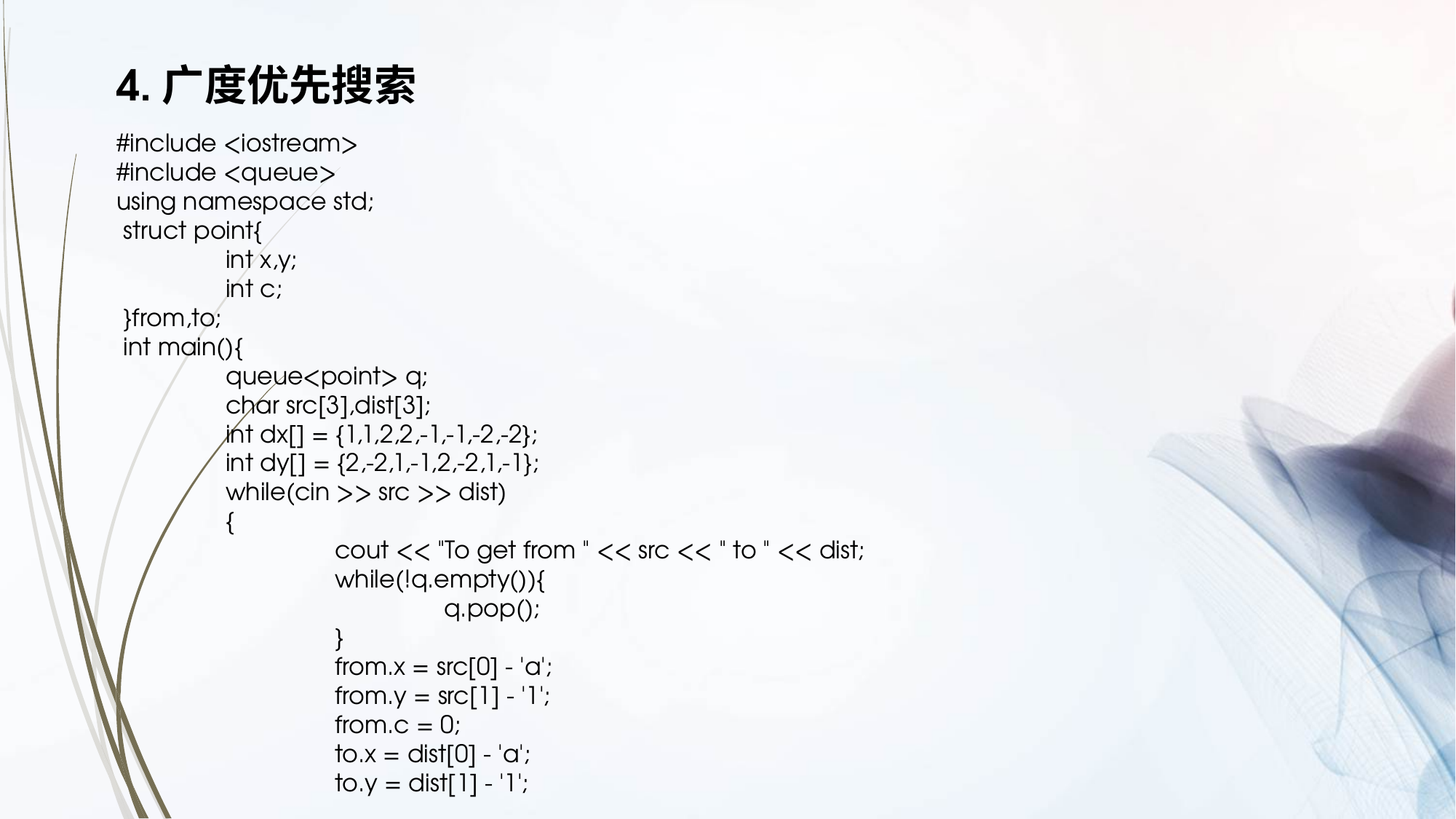

4.广度优先搜索

#include <iostream>
#include <queue>
using namespace std;
 struct point{
 	int x,y;
 	int c;
 }from,to;
 int main(){
 	queue<point> q;
 	char src[3],dist[3];
 	int dx[] = {1,1,2,2,-1,-1,-2,-2};
 	int dy[] = {2,-2,1,-1,2,-2,1,-1};
 	while(cin >> src >> dist)
 	{
 		cout << "To get from " << src << " to " << dist;
 		while(!q.empty()){
 			q.pop();
		}
		from.x = src[0] - 'a';
		from.y = src[1] - '1';
		from.c = 0;
		to.x = dist[0] - 'a';
		to.y = dist[1] - '1';